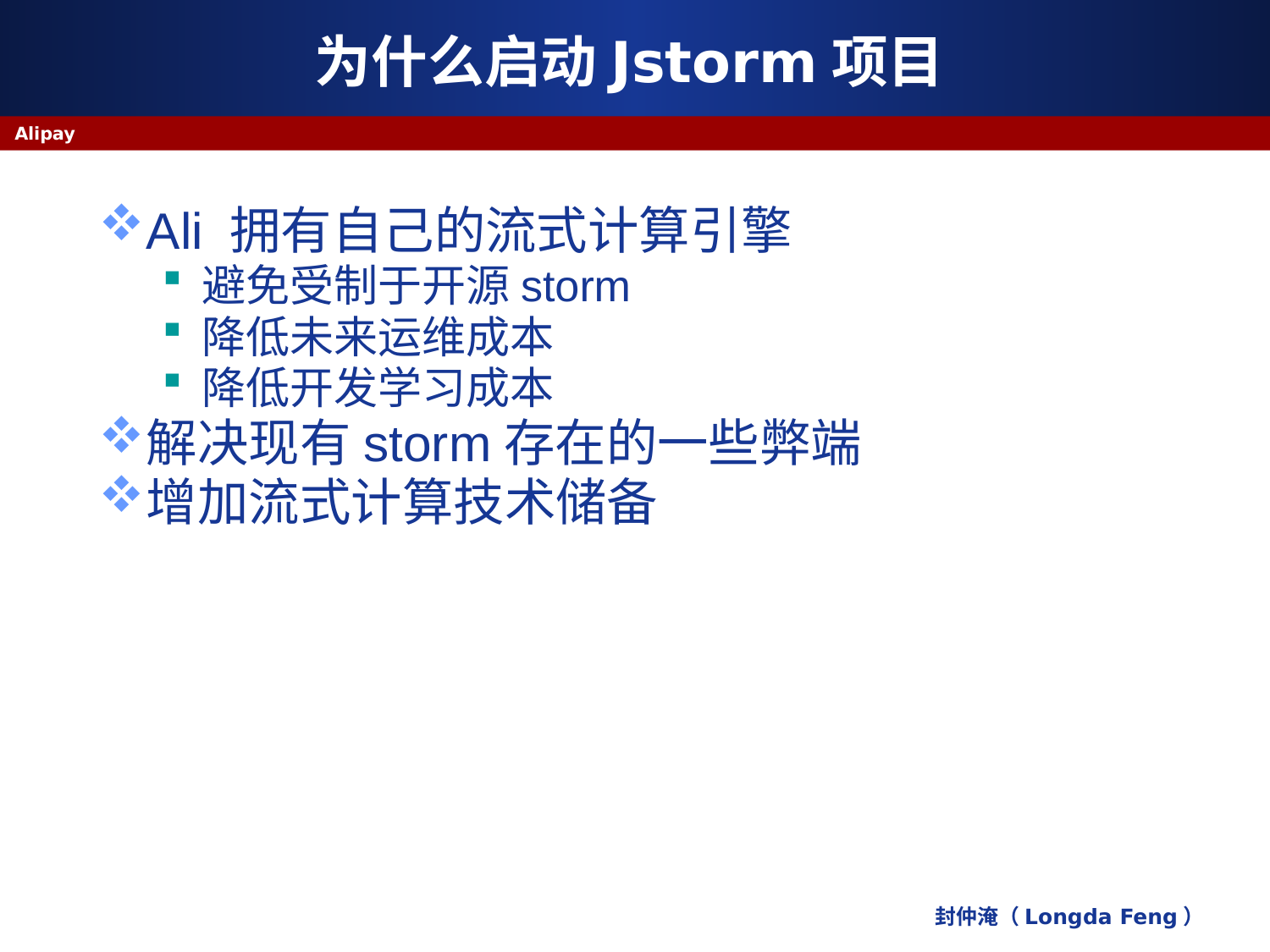

# 为什么启动Jstorm项目
Alipay
Ali 拥有自己的流式计算引擎
避免受制于开源storm
降低未来运维成本
降低开发学习成本
解决现有storm存在的一些弊端
增加流式计算技术储备

封仲淹（Longda Feng）